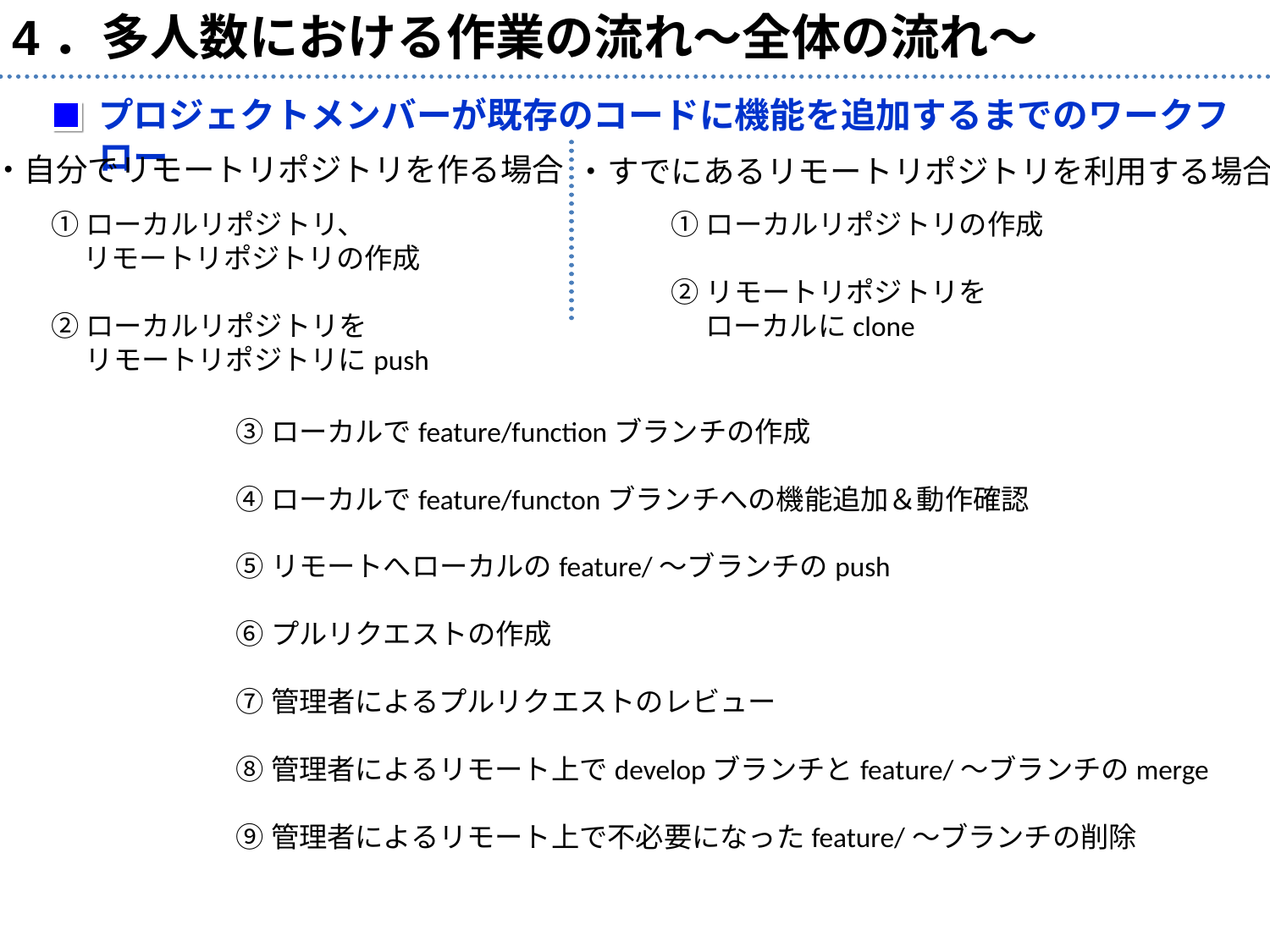

4．多人数における作業の流れ～全体の流れ～

プロジェクトメンバーが既存のコードに機能を追加するまでのワークフロー

・自分でリモートリポジトリを作る場合
・すでにあるリモートリポジトリを利用する場合
①ローカルリポジトリ、
    リモートリポジトリの作成

②ローカルリポジトリを
　 リモートリポジトリにpush
①ローカルリポジトリの作成

②リモートリポジトリを
　 ローカルにclone
③ローカルでfeature/functionブランチの作成

④ローカルでfeature/functonブランチへの機能追加＆動作確認

⑤リモートへローカルのfeature/～ブランチのpush

⑥プルリクエストの作成

⑦管理者によるプルリクエストのレビュー

⑧管理者によるリモート上でdevelopブランチとfeature/～ブランチのmerge

⑨管理者によるリモート上で不必要になったfeature/～ブランチの削除